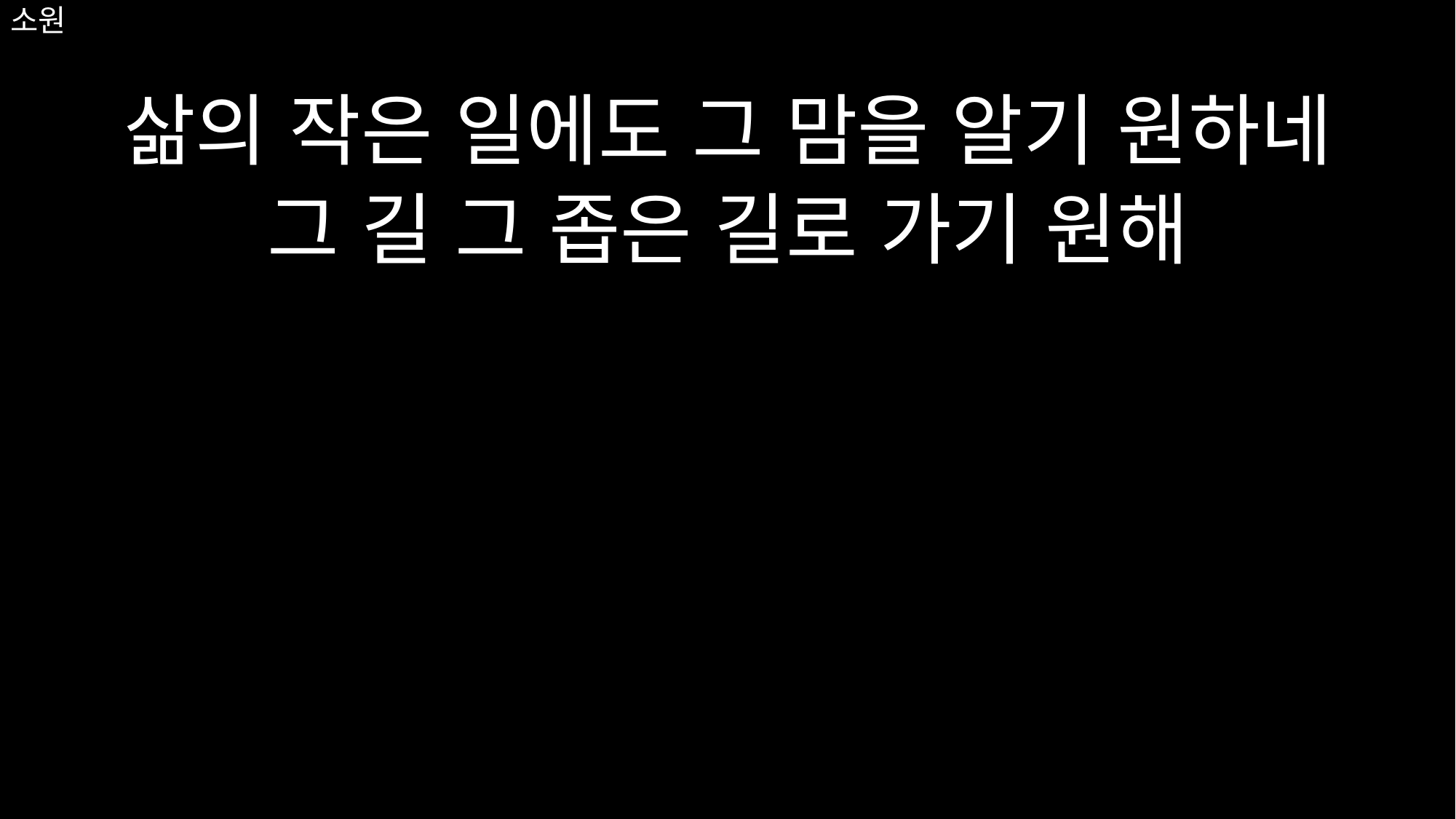

삶의 작은 일에도 그 맘을 알기 원하네
그 길 그 좁은 길로 가기 원해

# 소원